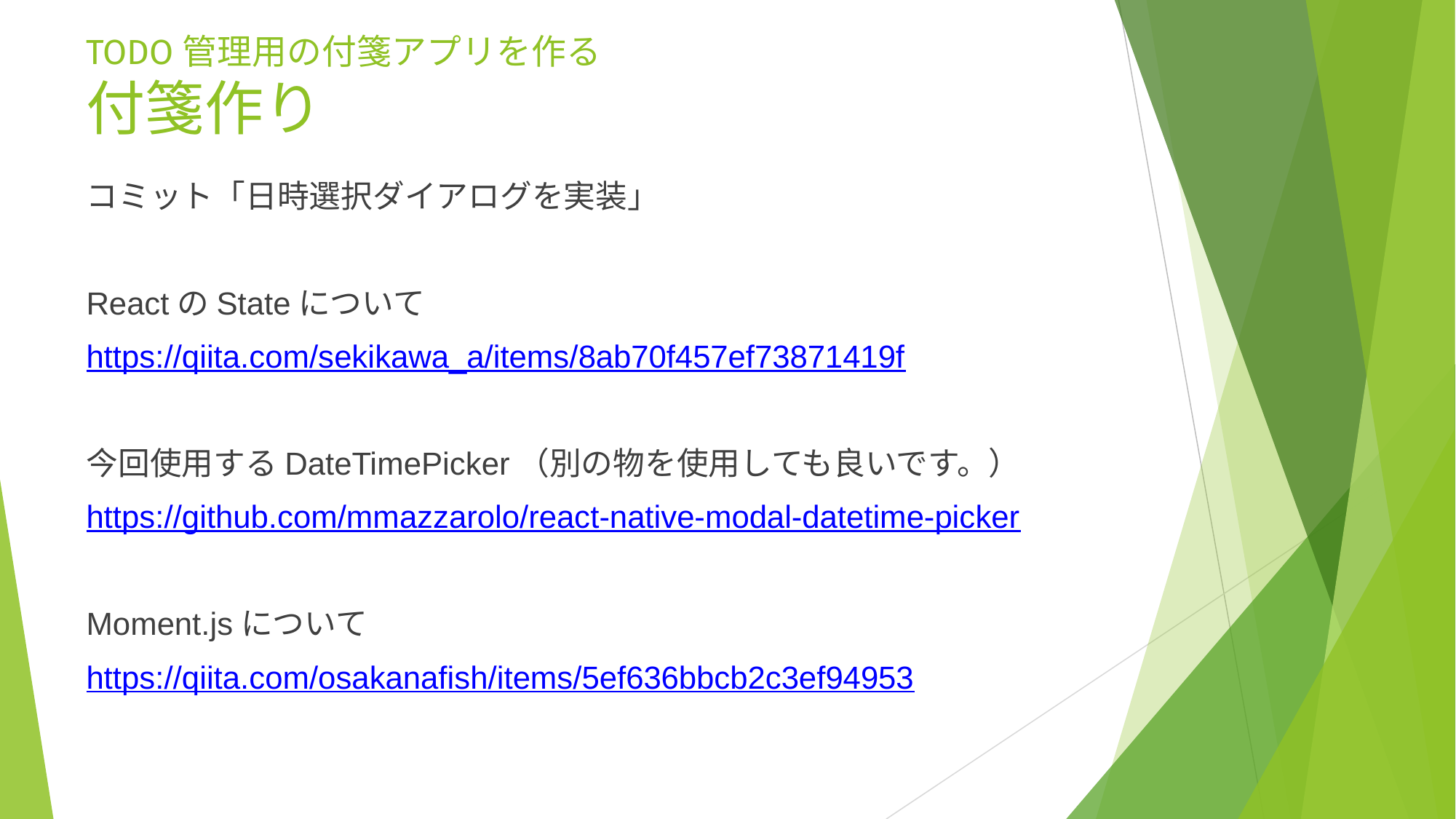

# TODO管理用の付箋アプリを作る 付箋作り
コミット「日時選択ダイアログを実装」

ReactのStateについて
https://qiita.com/sekikawa_a/items/8ab70f457ef73871419f

今回使用するDateTimePicker（別の物を使用しても良いです。）
https://github.com/mmazzarolo/react-native-modal-datetime-picker

Moment.jsについて
https://qiita.com/osakanafish/items/5ef636bbcb2c3ef94953